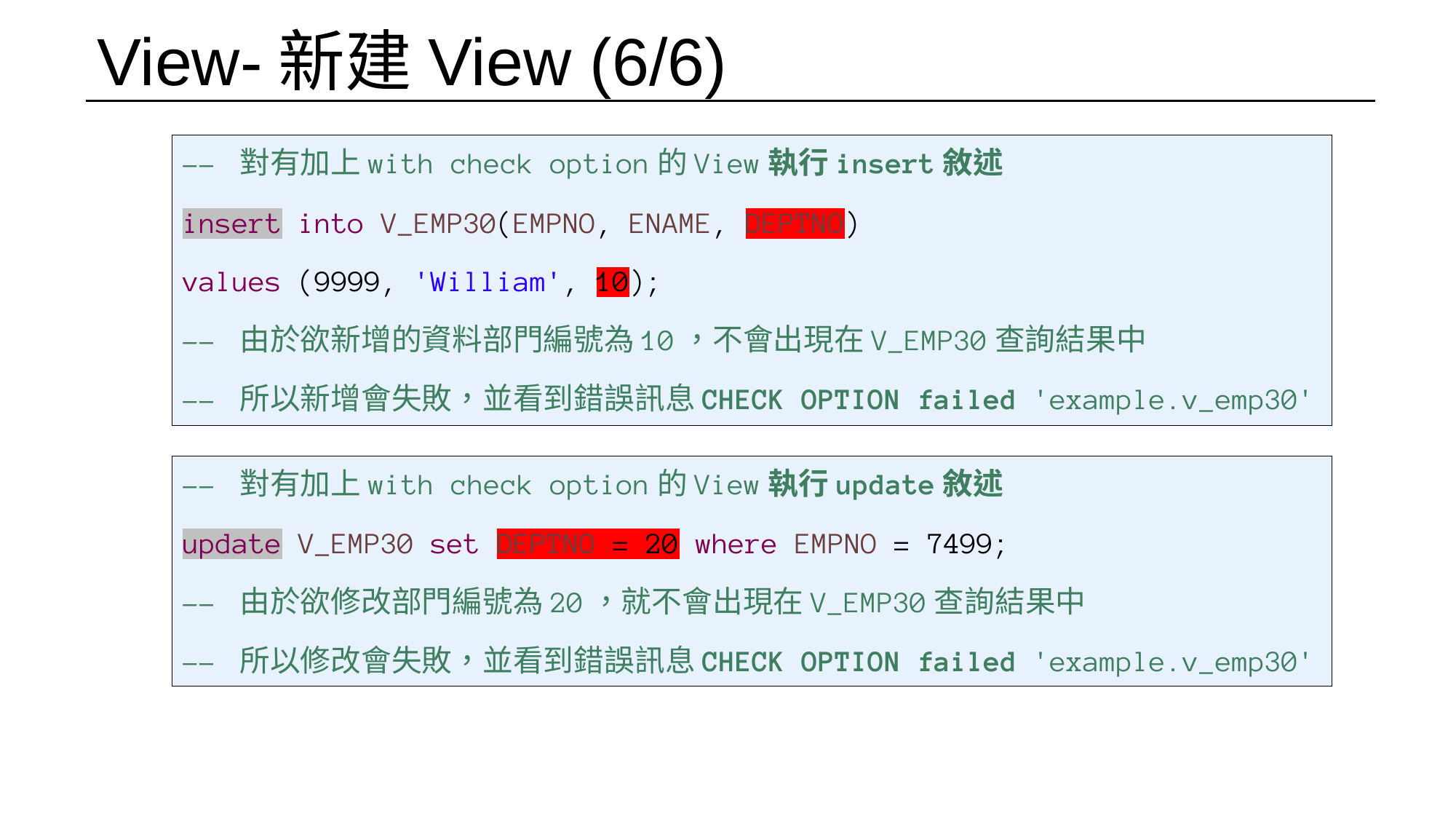

# View-新建View (6/6)
-- 對有加上with check option的View執行insert敘述
insert into V_EMP30(EMPNO, ENAME, DEPTNO)
values (9999, 'William', 10);
-- 由於欲新增的資料部門編號為10，不會出現在V_EMP30查詢結果中
-- 所以新增會失敗，並看到錯誤訊息CHECK OPTION failed 'example.v_emp30'
-- 對有加上with check option的View執行update敘述
update V_EMP30 set DEPTNO = 20 where EMPNO = 7499;
-- 由於欲修改部門編號為20，就不會出現在V_EMP30查詢結果中
-- 所以修改會失敗，並看到錯誤訊息CHECK OPTION failed 'example.v_emp30'